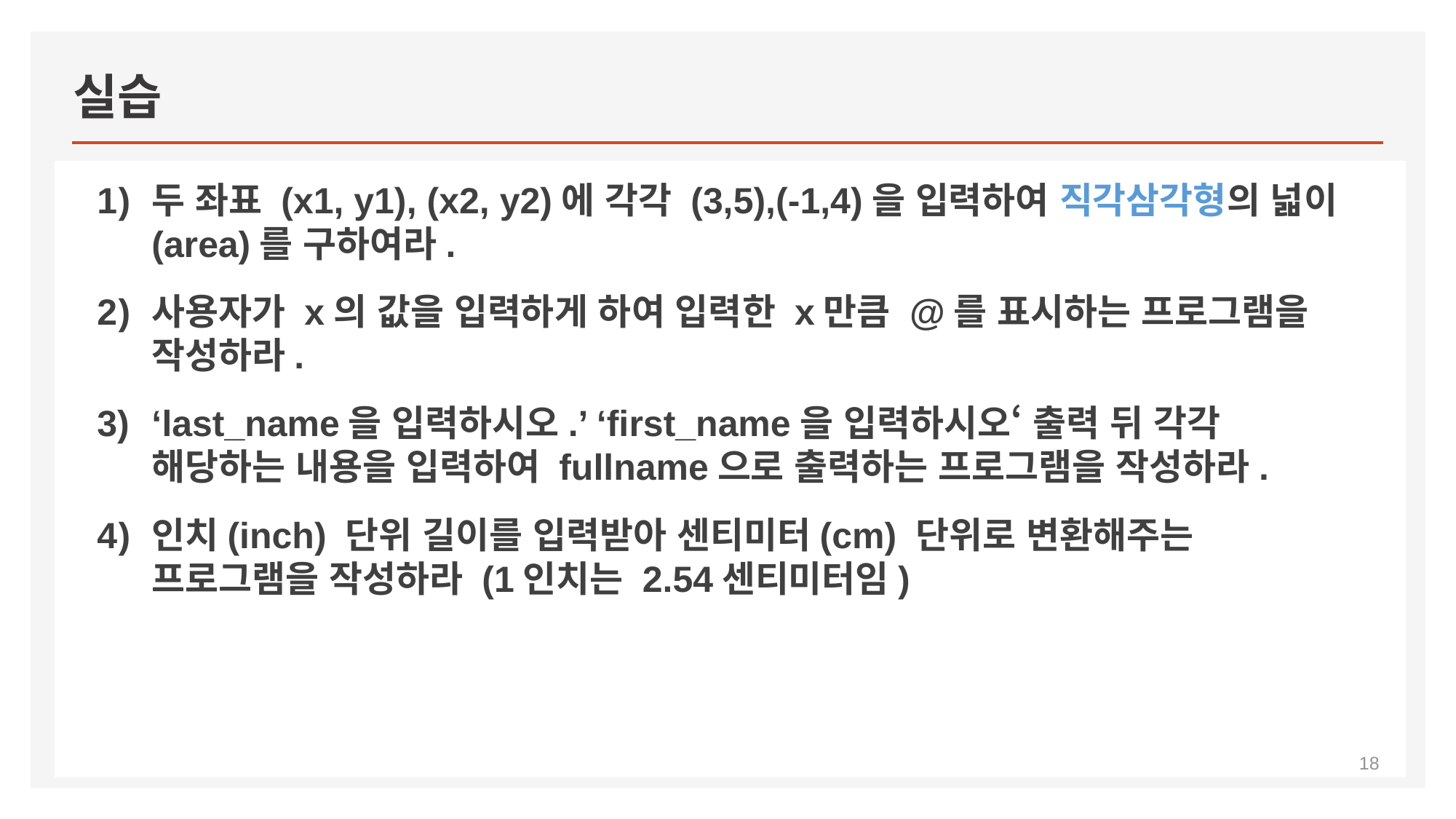

# 실습
두 좌표 (x1, y1), (x2, y2)에 각각 (3,5),(-1,4)을 입력하여 직각삼각형의 넓이 (area)를 구하여라.
사용자가 x의 값을 입력하게 하여 입력한 x만큼 @를 표시하는 프로그램을 작성하라.
‘last_name을 입력하시오.’ ‘first_name을 입력하시오‘ 출력 뒤 각각 해당하는 내용을 입력하여 fullname으로 출력하는 프로그램을 작성하라.
인치(inch) 단위 길이를 입력받아 센티미터(cm) 단위로 변환해주는 프로그램을 작성하라 (1인치는 2.54센티미터임)

18